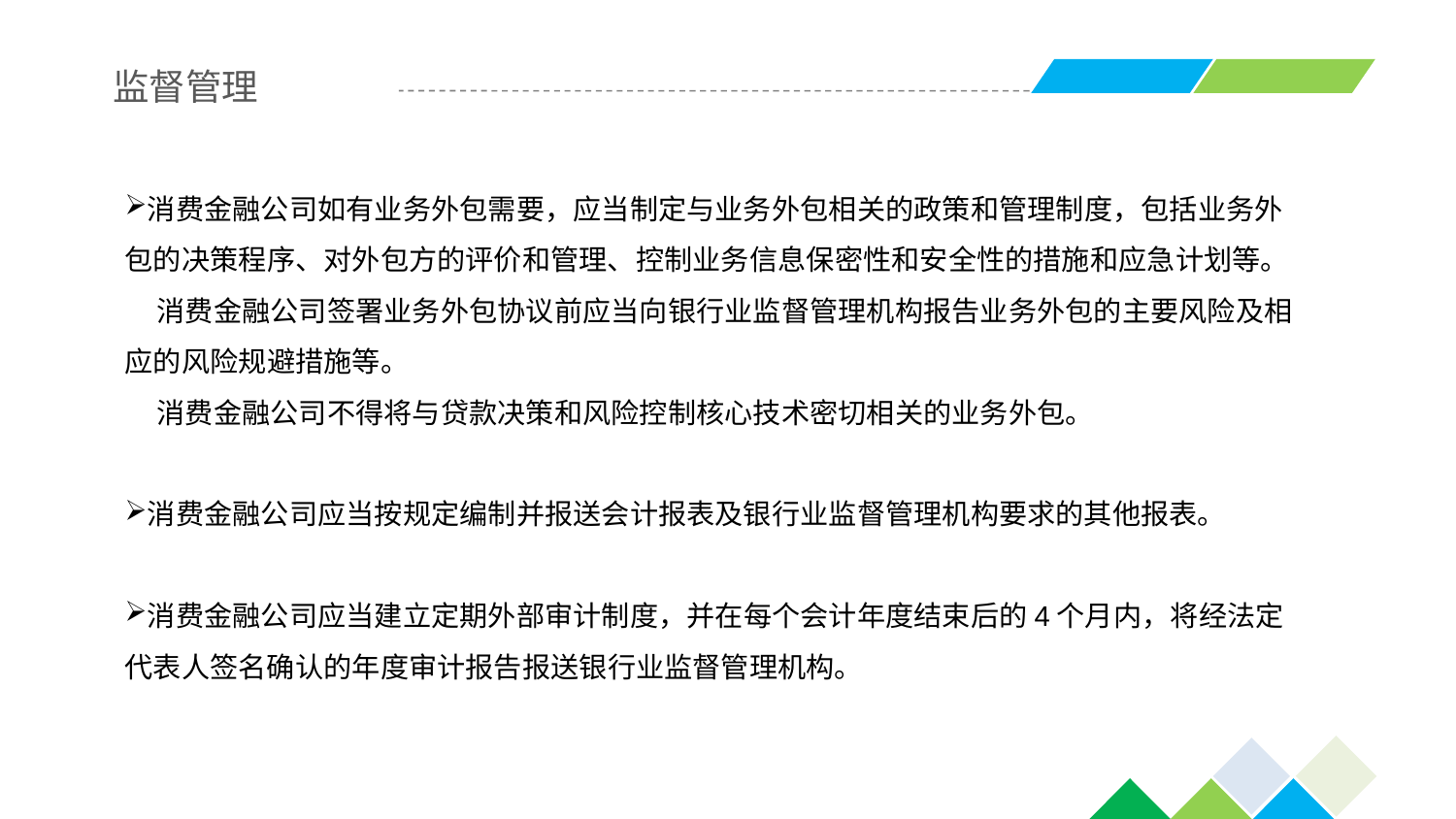

监督管理

消费金融公司如有业务外包需要，应当制定与业务外包相关的政策和管理制度，包括业务外包的决策程序、对外包方的评价和管理、控制业务信息保密性和安全性的措施和应急计划等。
    消费金融公司签署业务外包协议前应当向银行业监督管理机构报告业务外包的主要风险及相应的风险规避措施等。
    消费金融公司不得将与贷款决策和风险控制核心技术密切相关的业务外包。

消费金融公司应当按规定编制并报送会计报表及银行业监督管理机构要求的其他报表。

消费金融公司应当建立定期外部审计制度，并在每个会计年度结束后的4个月内，将经法定代表人签名确认的年度审计报告报送银行业监督管理机构。